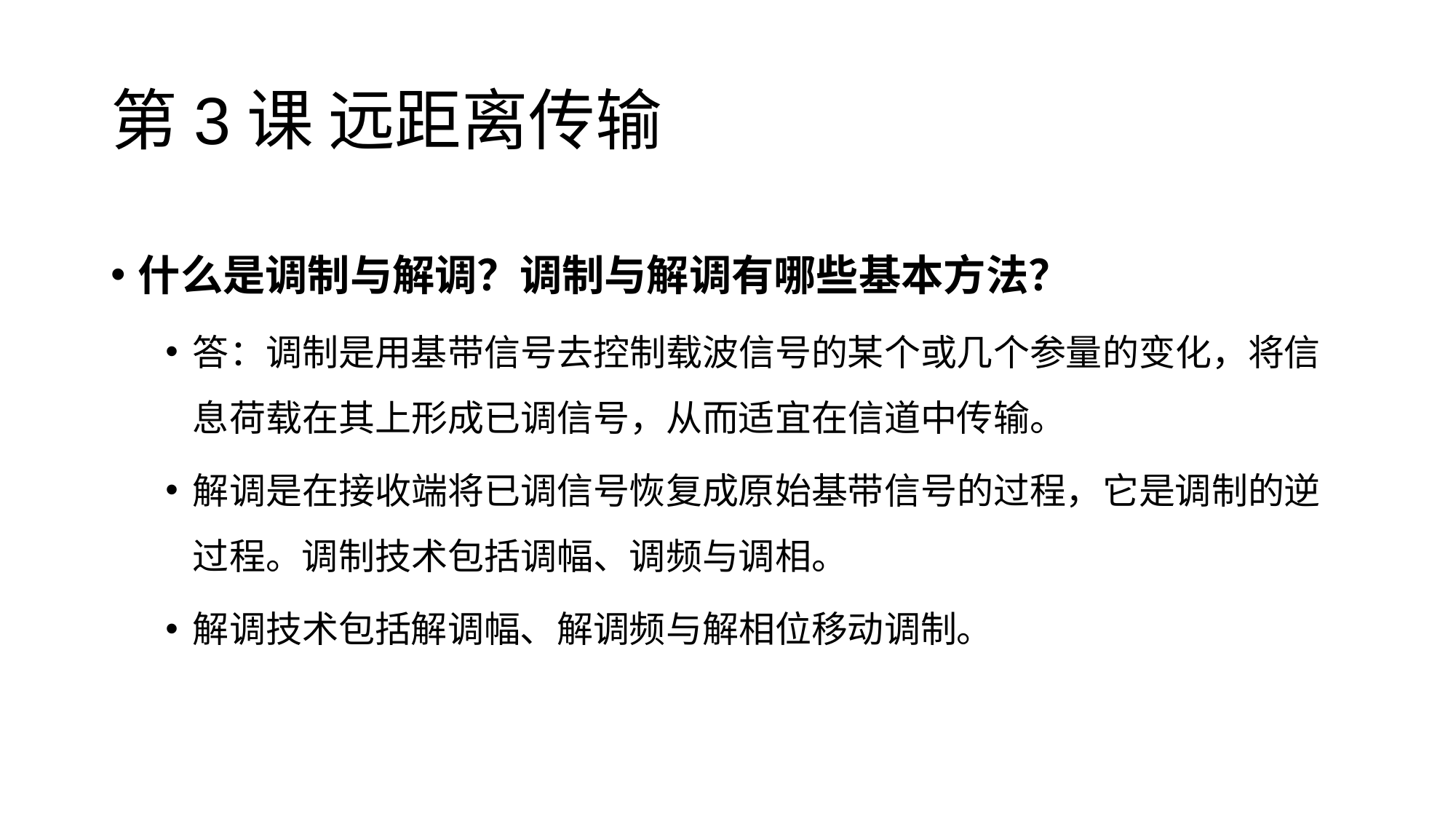

# 第3课 远距离传输
什么是调制与解调？调制与解调有哪些基本方法？
答：调制是用基带信号去控制载波信号的某个或几个参量的变化，将信息荷载在其上形成已调信号，从而适宜在信道中传输。
解调是在接收端将已调信号恢复成原始基带信号的过程，它是调制的逆过程。调制技术包括调幅、调频与调相。
解调技术包括解调幅、解调频与解相位移动调制。